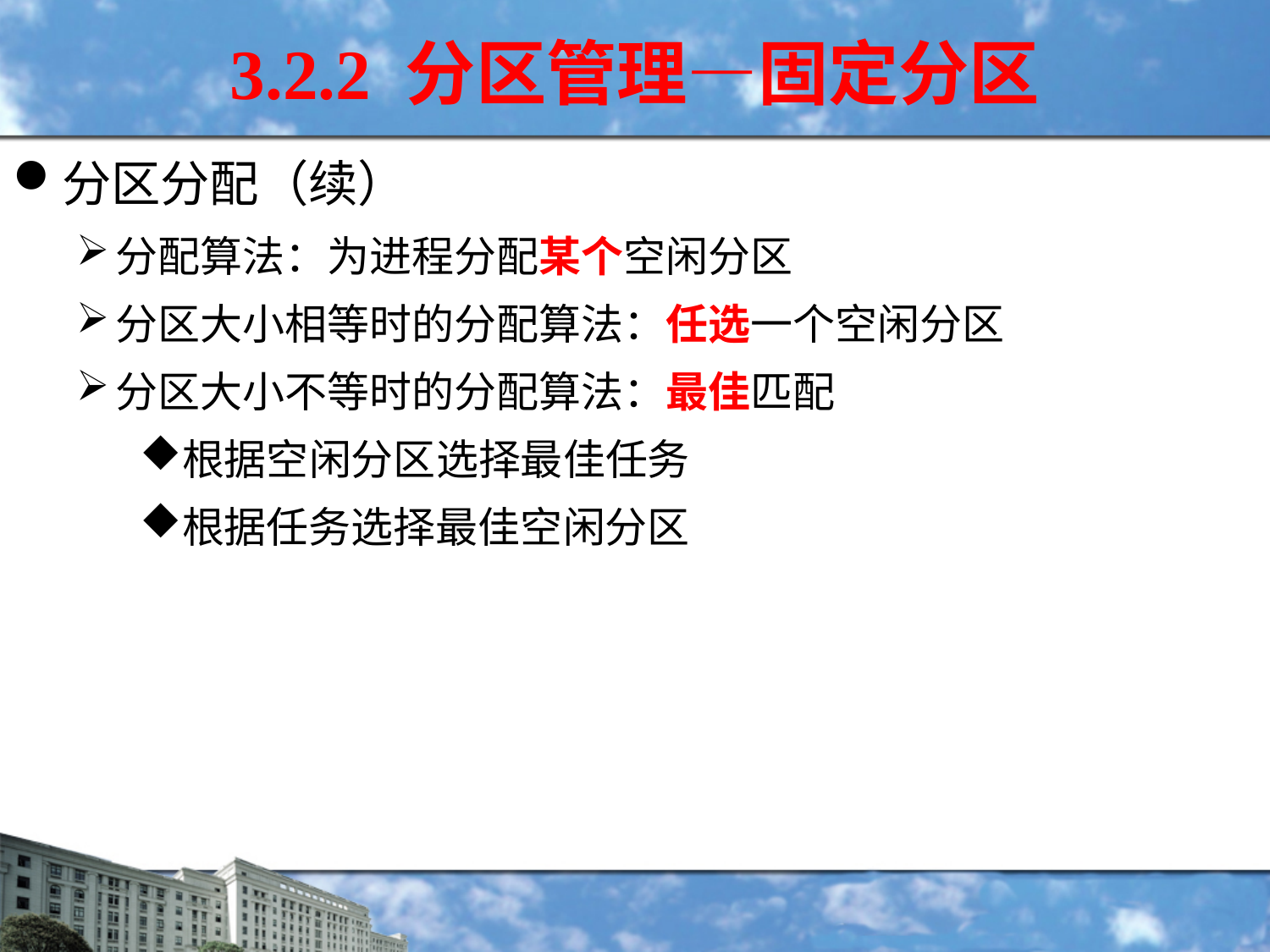

3.2.2 分区管理—固定分区
分区分配（续）
分配算法：为进程分配某个空闲分区
分区大小相等时的分配算法：任选一个空闲分区
分区大小不等时的分配算法：最佳匹配
根据空闲分区选择最佳任务
根据任务选择最佳空闲分区